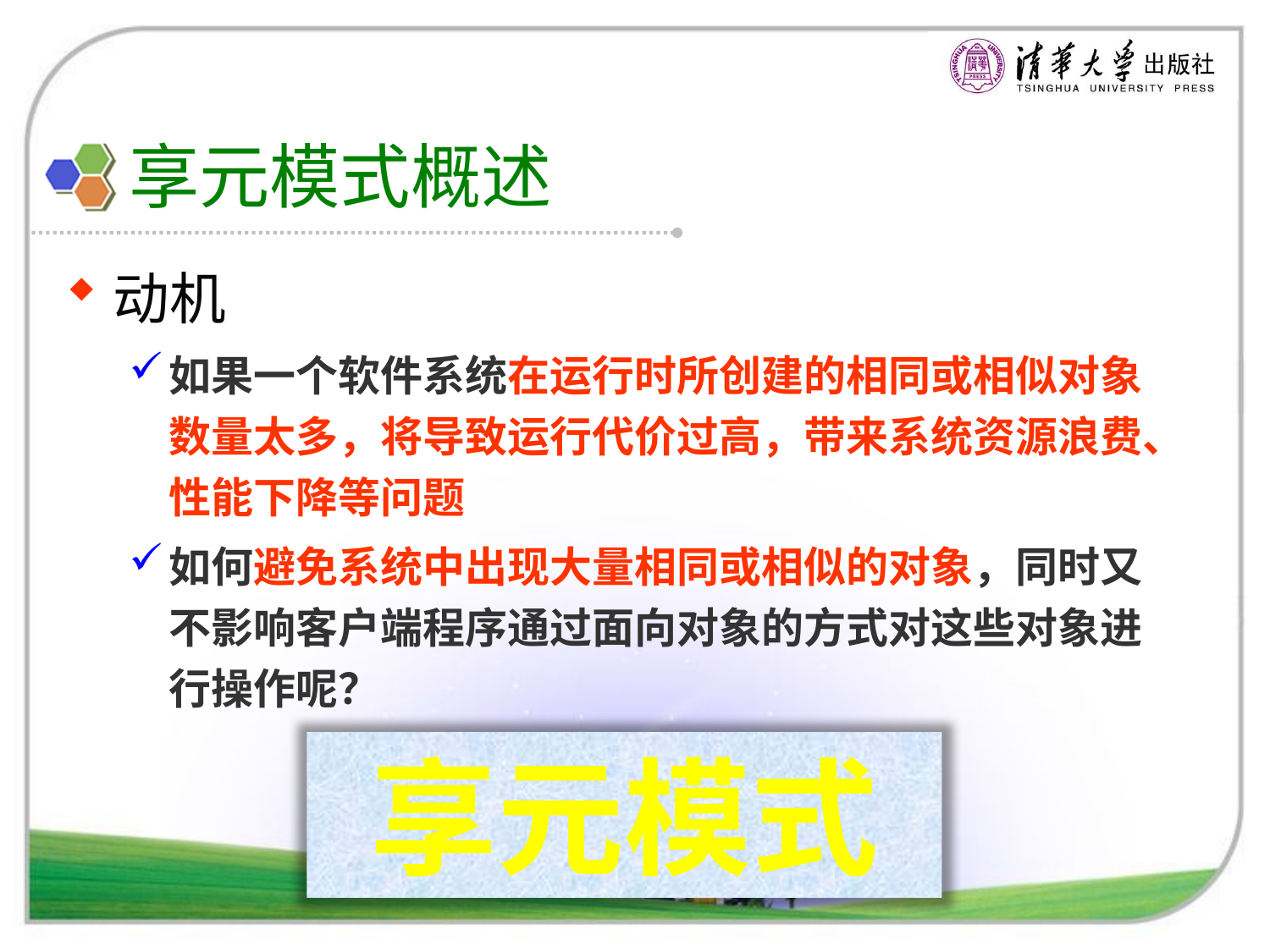

# 享元模式概述
动机
如果一个软件系统在运行时所创建的相同或相似对象数量太多，将导致运行代价过高，带来系统资源浪费、性能下降等问题
如何避免系统中出现大量相同或相似的对象，同时又不影响客户端程序通过面向对象的方式对这些对象进行操作呢？
享元模式